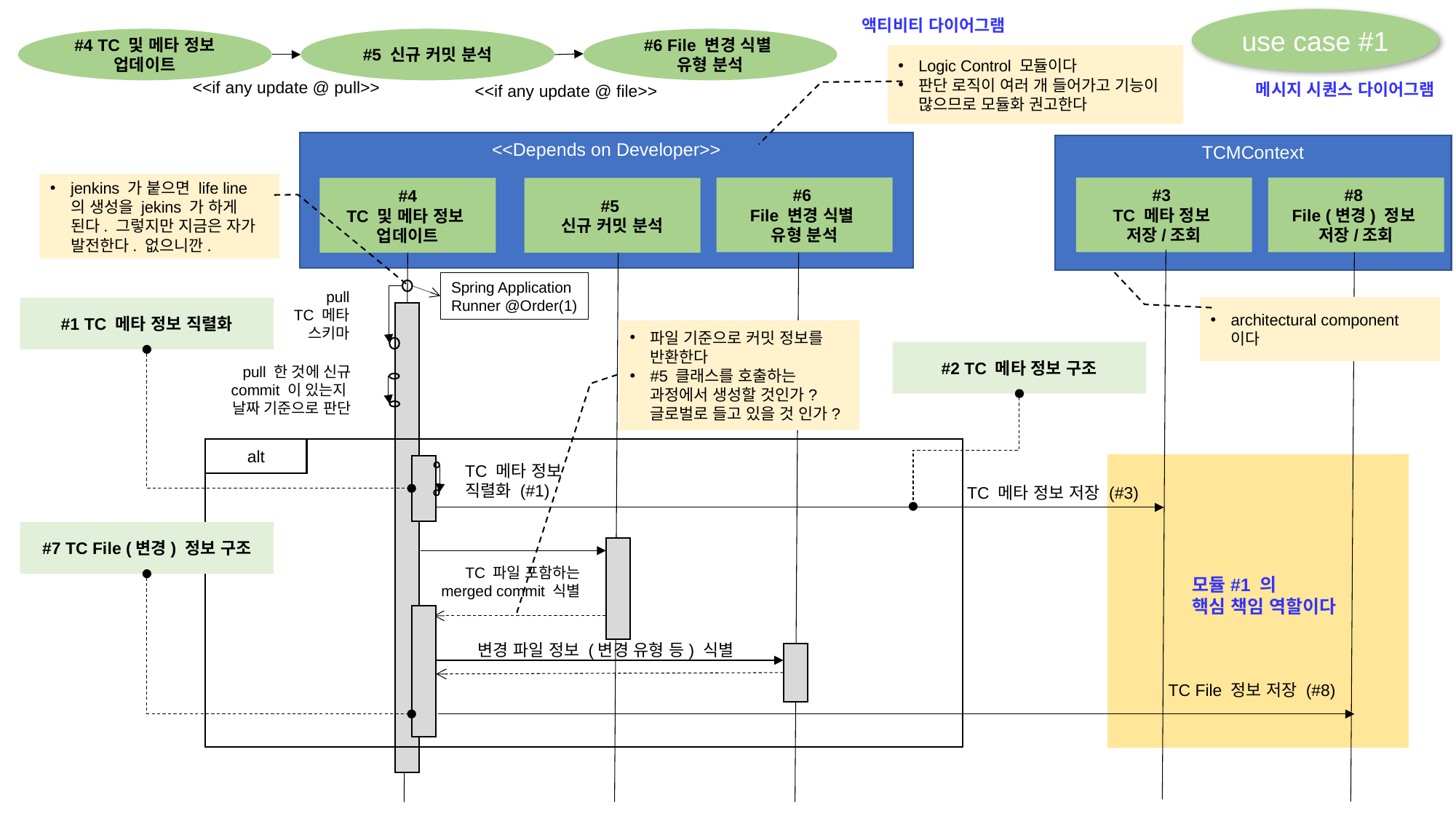

use case #1
액티비티 다이어그램
#4 TC 및 메타 정보 업데이트
#5 신규 커밋 분석
#6 File 변경 식별
유형 분석
<<if any update @ pull>>
<<if any update @ file>>
Logic Control 모듈이다
판단 로직이 여러 개 들어가고 기능이 많으므로 모듈화 권고한다
메시지 시퀀스 다이어그램
<<Depends on Developer>>
TCMContext
jenkins 가 붙으면 life line 의 생성을 jekins 가 하게 된다. 그렇지만 지금은 자가 발전한다. 없으니깐.
#6
File 변경 식별
유형 분석
#3
TC 메타 정보
저장/조회
#8
File (변경) 정보
저장/조회
#4
TC 및 메타 정보
업데이트
#5
신규 커밋 분석
Spring Application
Runner @Order(1)

pull
TC 메타
스키마
architectural component 이다
#1 TC 메타 정보 직렬화

파일 기준으로 커밋 정보를 반환한다
#5 클래스를 호출하는 과정에서 생성할 것인가? 글로벌로 들고 있을 것 인가?
#2 TC 메타 정보 구조
pull 한 것에 신규 commit 이 있는지  날짜 기준으로 판단

alt
TC 메타 정보
직렬화 (#1)

TC 메타 정보 저장 (#3)
#7 TC File (변경) 정보 구조

TC 파일 포함하는 merged commit 식별
모듈#1 의
핵심 책임 역할이다

변경 파일 정보 (변경 유형 등) 식별

TC File 정보 저장 (#8)